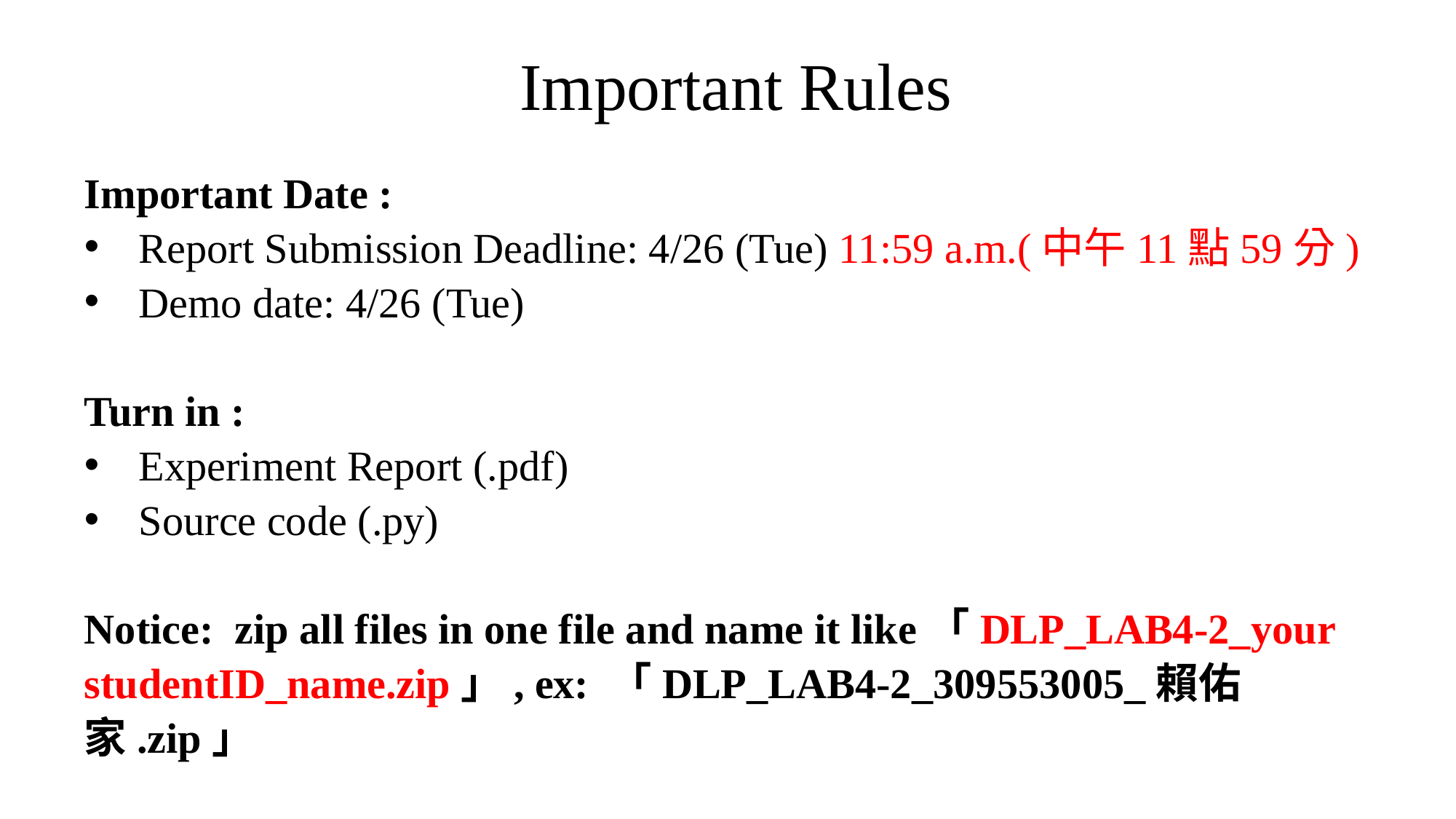

Important Rules
Important Date :
Report Submission Deadline: 4/26 (Tue) 11:59 a.m.(中午11點59分)
Demo date: 4/26 (Tue)

Turn in :
Experiment Report (.pdf)
Source code (.py)

Notice:  zip all files in one file and name it like「DLP_LAB4-2_your studentID_name.zip」, ex: 「DLP_LAB4-2_309553005_賴佑家.zip」